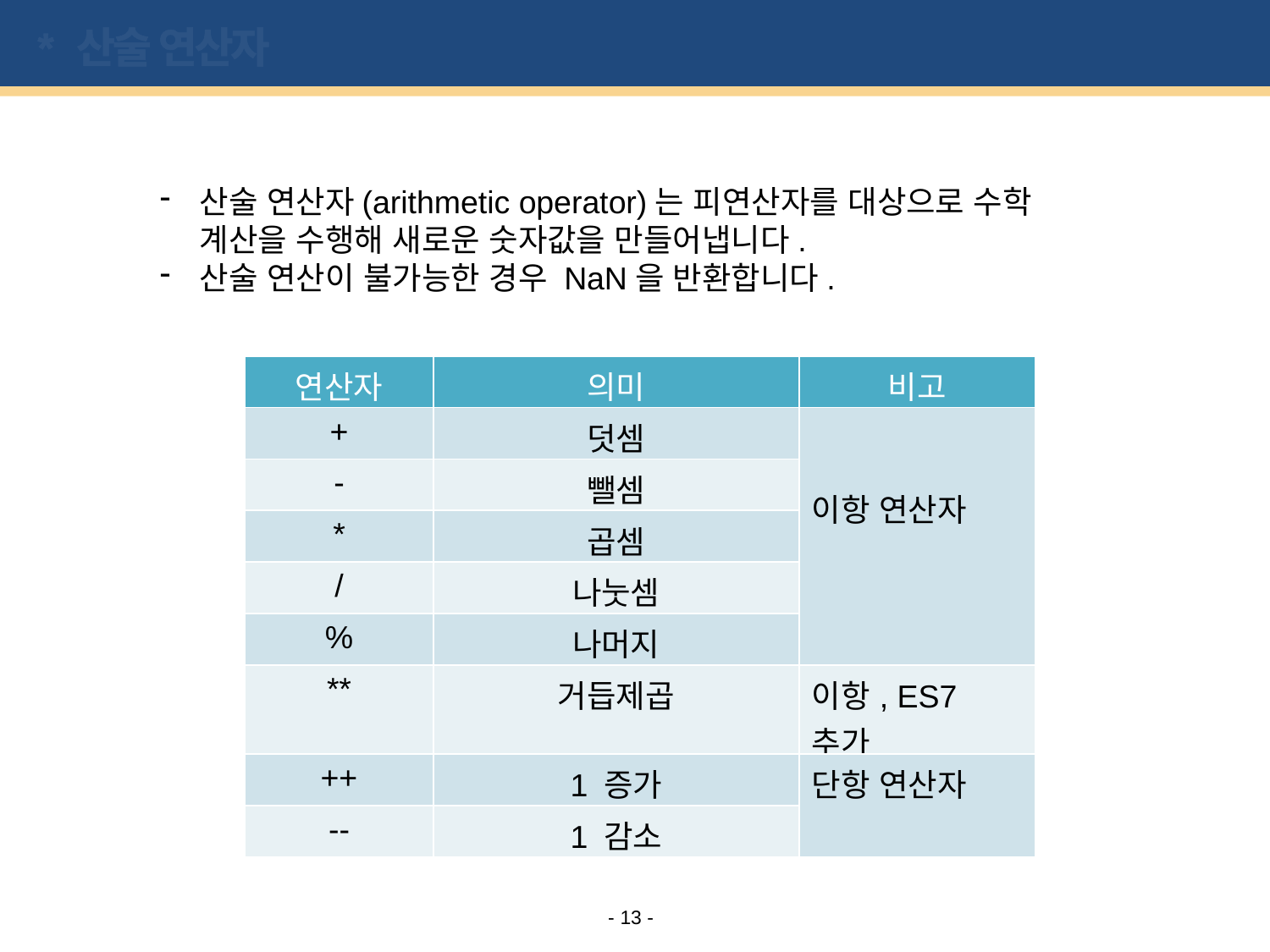

# * 산술 연산자
산술 연산자(arithmetic operator)는 피연산자를 대상으로 수학 계산을 수행해 새로운 숫자값을 만들어냅니다.
산술 연산이 불가능한 경우 NaN을 반환합니다.
| 연산자 | 의미 | 비고 |
| --- | --- | --- |
| + | 덧셈 | 이항 연산자 |
| - | 뺄셈 |  |
| \* | 곱셈 |  |
| / | 나눗셈 |  |
| % | 나머지 |  |
| \*\* | 거듭제곱 | 이항, ES7 추가 |
| ++ | 1 증가 | 단항 연산자 |
| -- | 1 감소 |  |